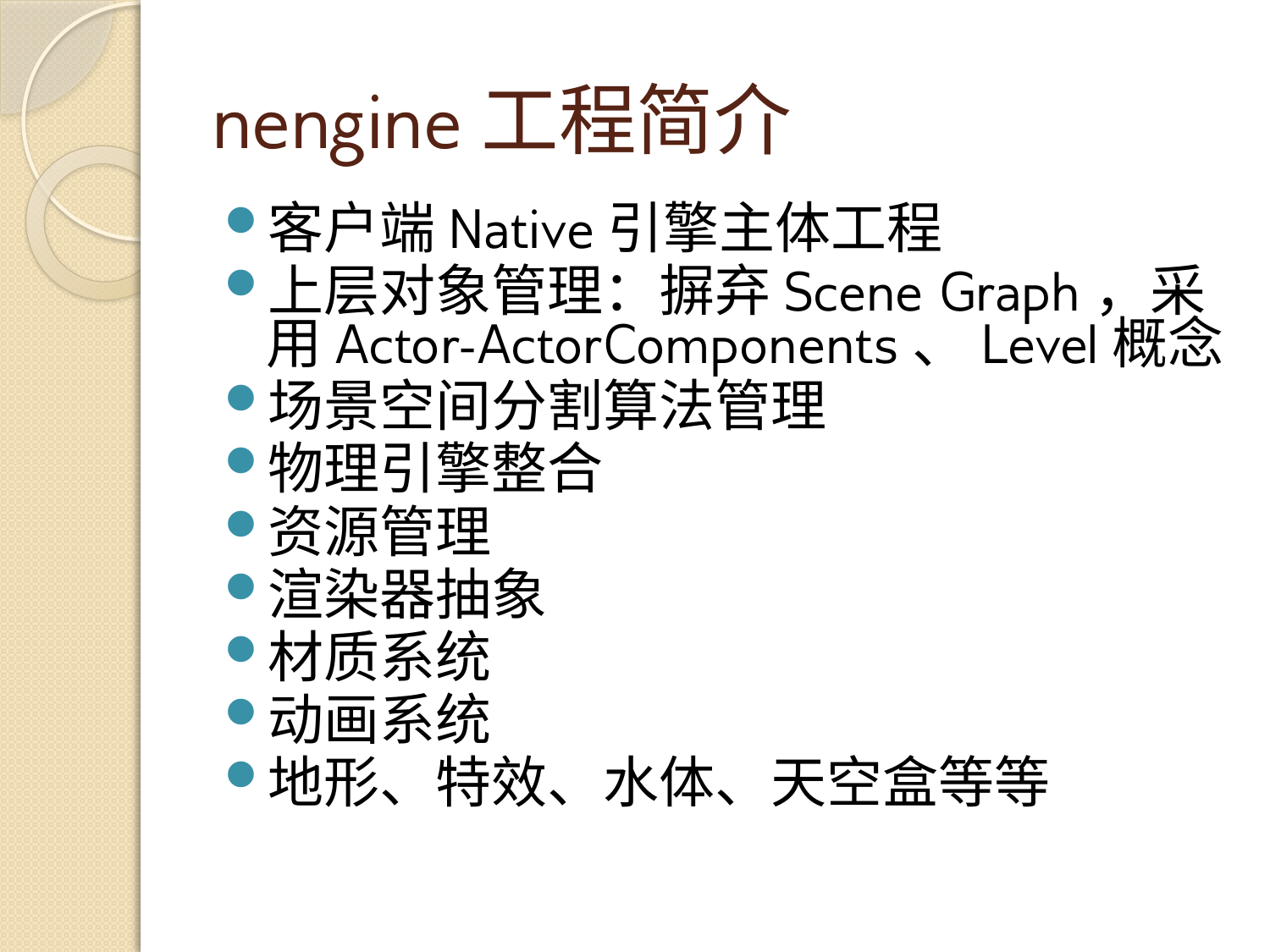

# nengine工程简介
客户端Native引擎主体工程
上层对象管理：摒弃Scene Graph，采用Actor-ActorComponents、Level概念
场景空间分割算法管理
物理引擎整合
资源管理
渲染器抽象
材质系统
动画系统
地形、特效、水体、天空盒等等